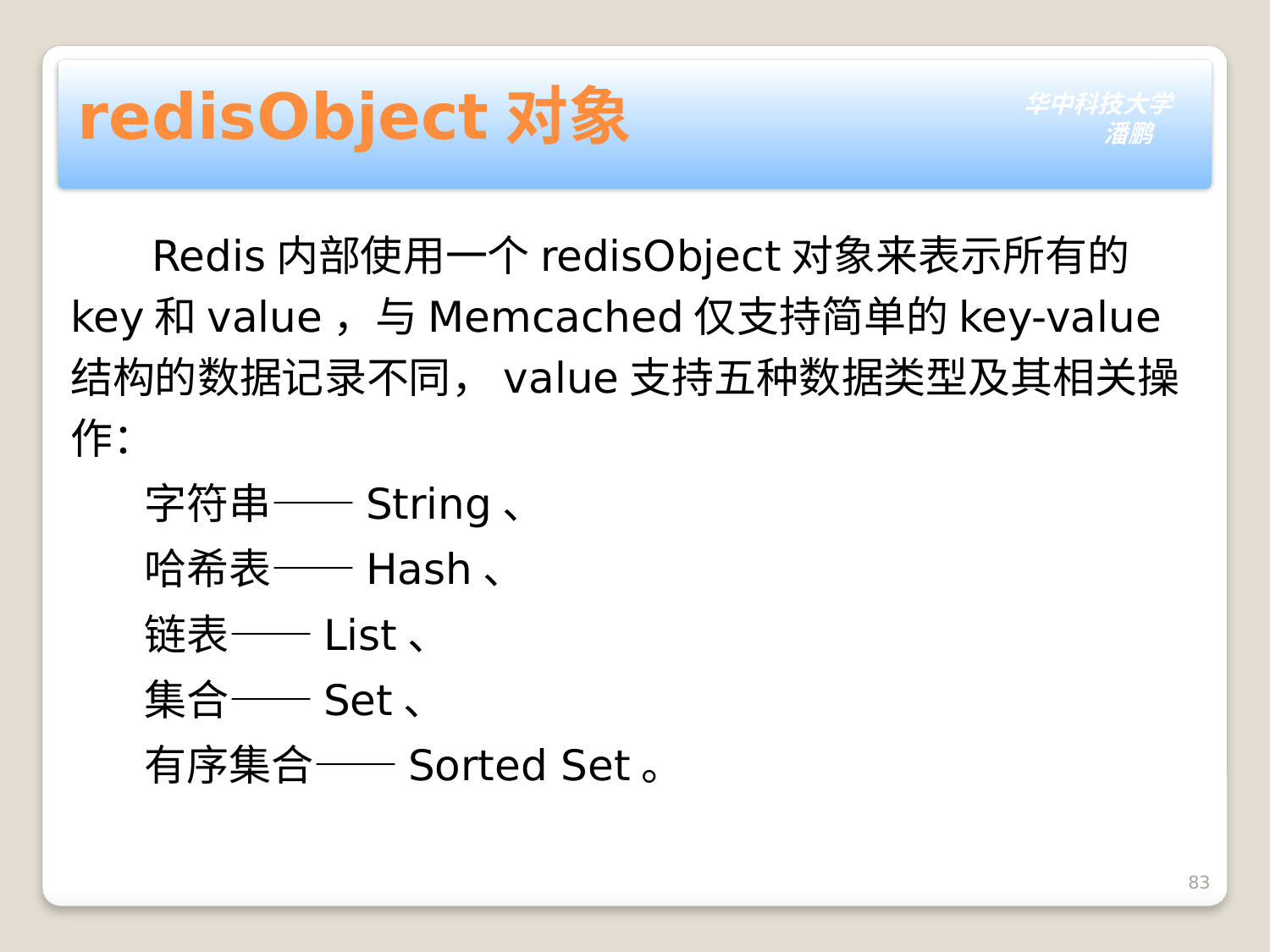

# redisObject对象
      Redis内部使用一个redisObject对象来表示所有的key和value，与Memcached仅支持简单的key-value结构的数据记录不同，value支持五种数据类型及其相关操作：
字符串——String、
哈希表——Hash、
链表——List、
集合——Set、
有序集合——Sorted Set。
83